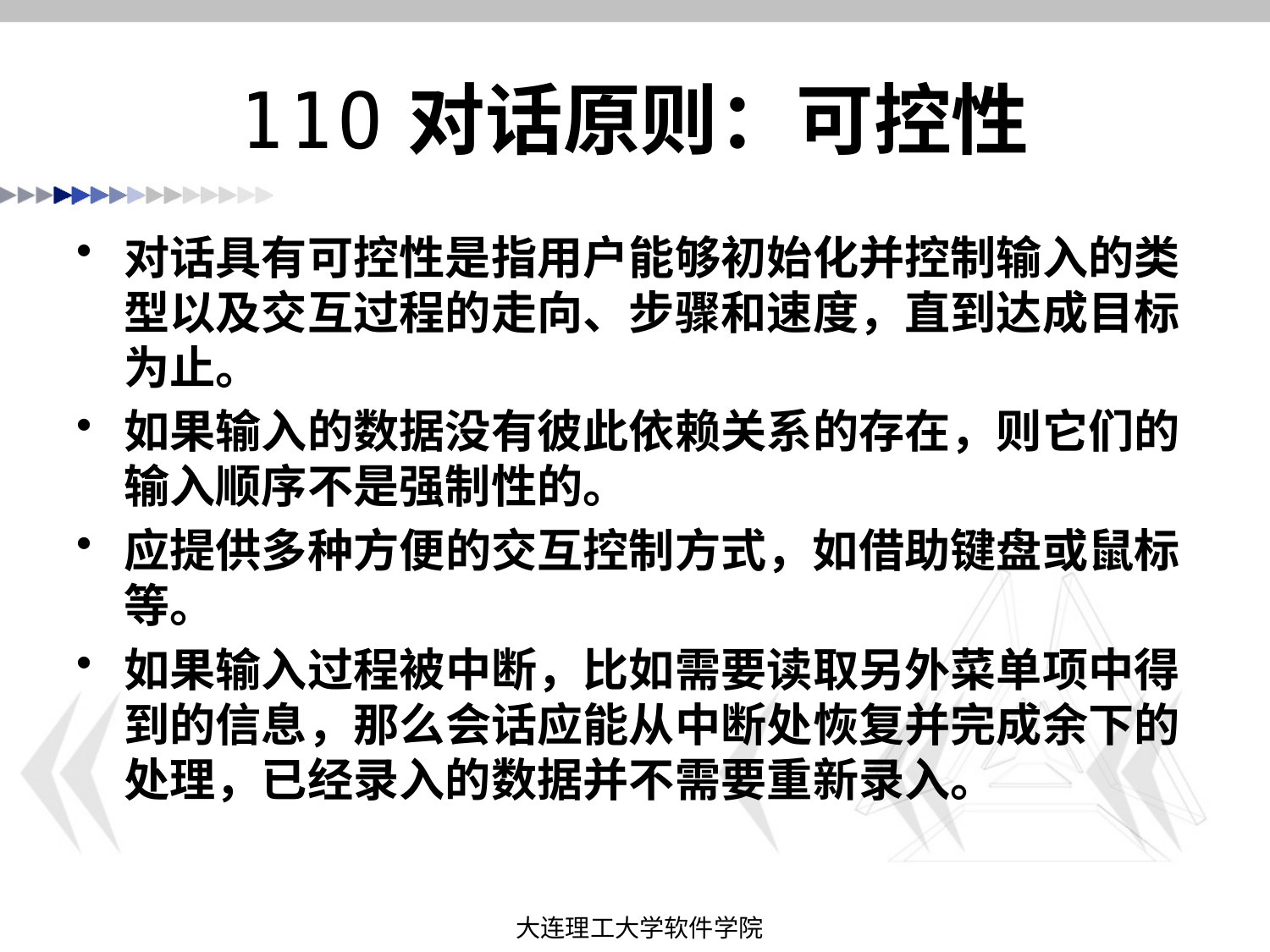

# 110对话原则：可控性
对话具有可控性是指用户能够初始化并控制输入的类型以及交互过程的走向、步骤和速度，直到达成目标为止。
如果输入的数据没有彼此依赖关系的存在，则它们的输入顺序不是强制性的。
应提供多种方便的交互控制方式，如借助键盘或鼠标等。
如果输入过程被中断，比如需要读取另外菜单项中得到的信息，那么会话应能从中断处恢复并完成余下的处理，已经录入的数据并不需要重新录入。

大连理工大学软件学院
12